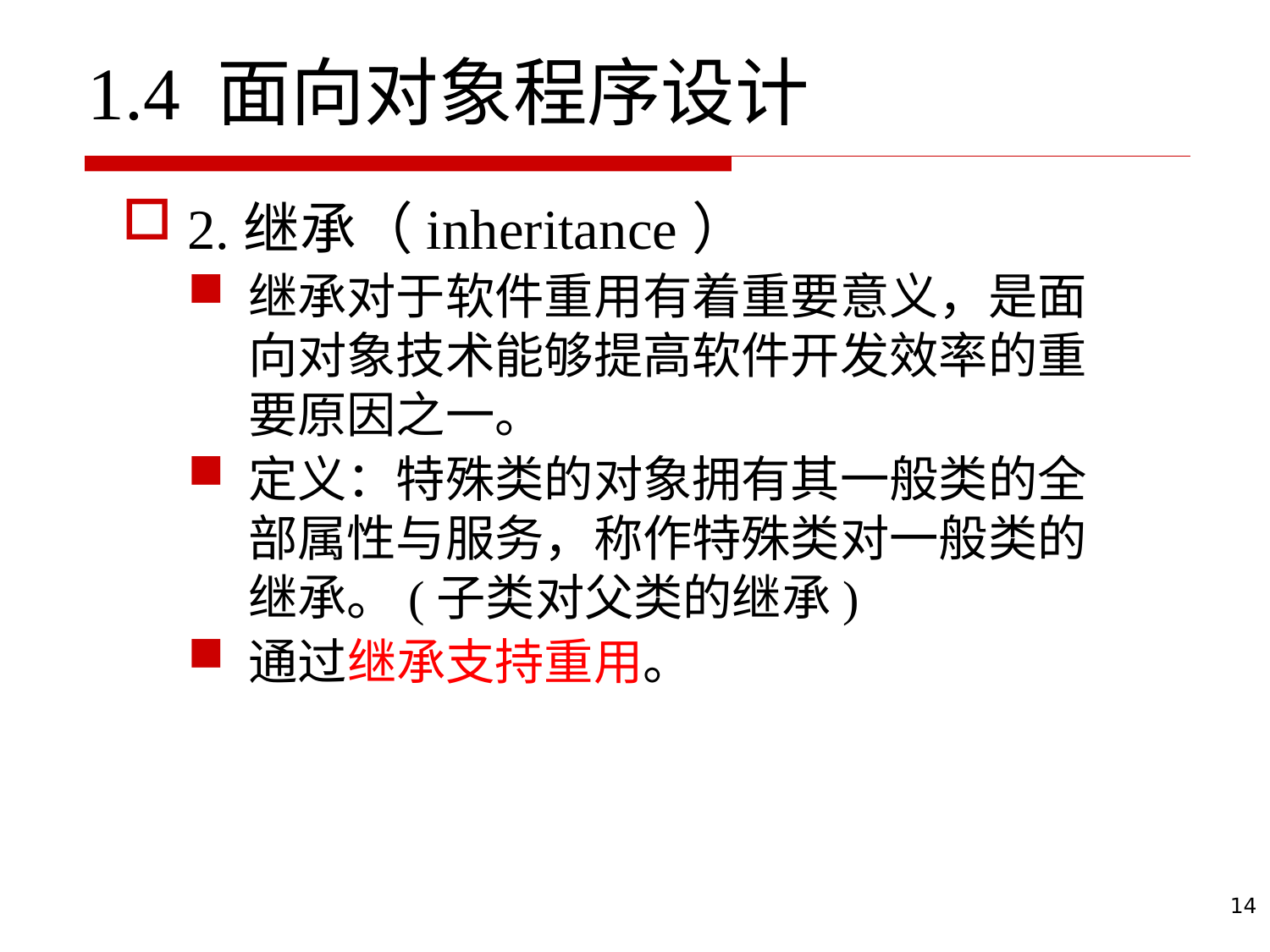

# 1.4 面向对象程序设计
2.继承（inheritance）
继承对于软件重用有着重要意义，是面向对象技术能够提高软件开发效率的重要原因之一。
定义：特殊类的对象拥有其一般类的全部属性与服务，称作特殊类对一般类的继承。(子类对父类的继承)
通过继承支持重用。

14